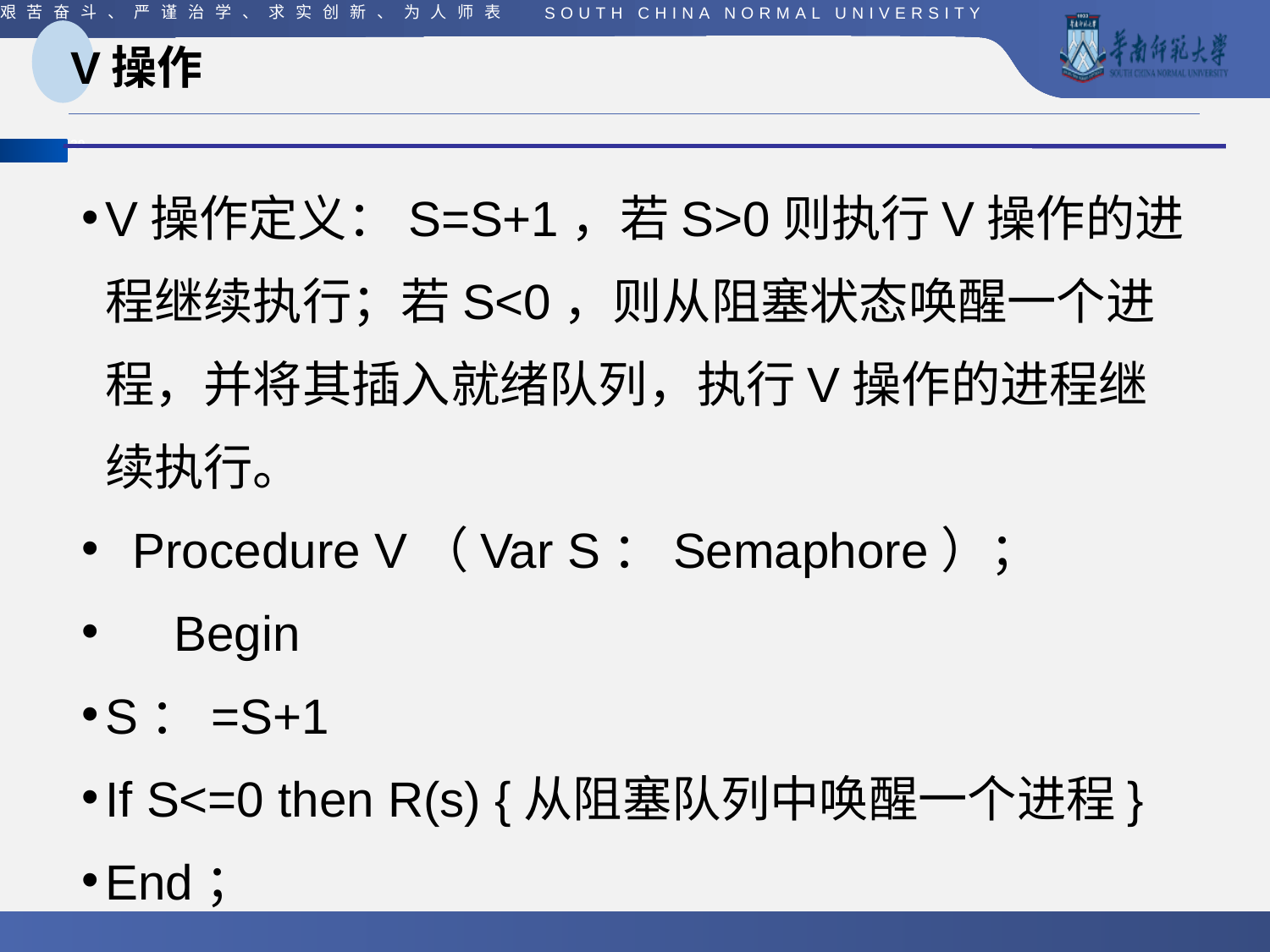

# V操作
V操作定义：S=S+1，若S>0则执行V操作的进程继续执行；若S<0，则从阻塞状态唤醒一个进程，并将其插入就绪队列，执行V操作的进程继续执行。
  Procedure V（Var S：Semaphore）；
     Begin
S：=S+1
If S<=0 then R(s) {从阻塞队列中唤醒一个进程}
End；

39